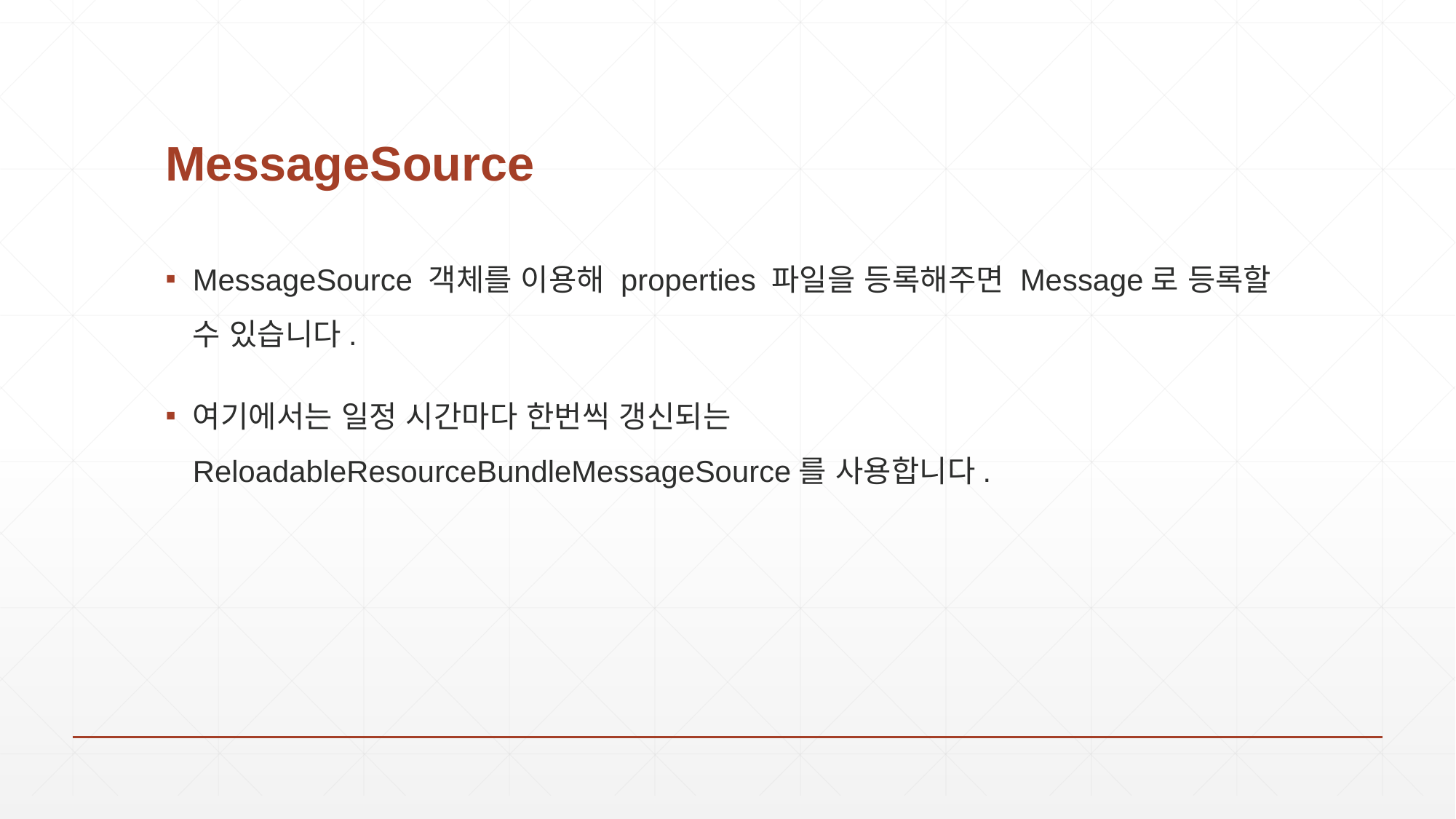

# MessageSource
MessageSource 객체를 이용해 properties 파일을 등록해주면 Message로 등록할 수 있습니다.
여기에서는 일정 시간마다 한번씩 갱신되는 ReloadableResourceBundleMessageSource를 사용합니다.